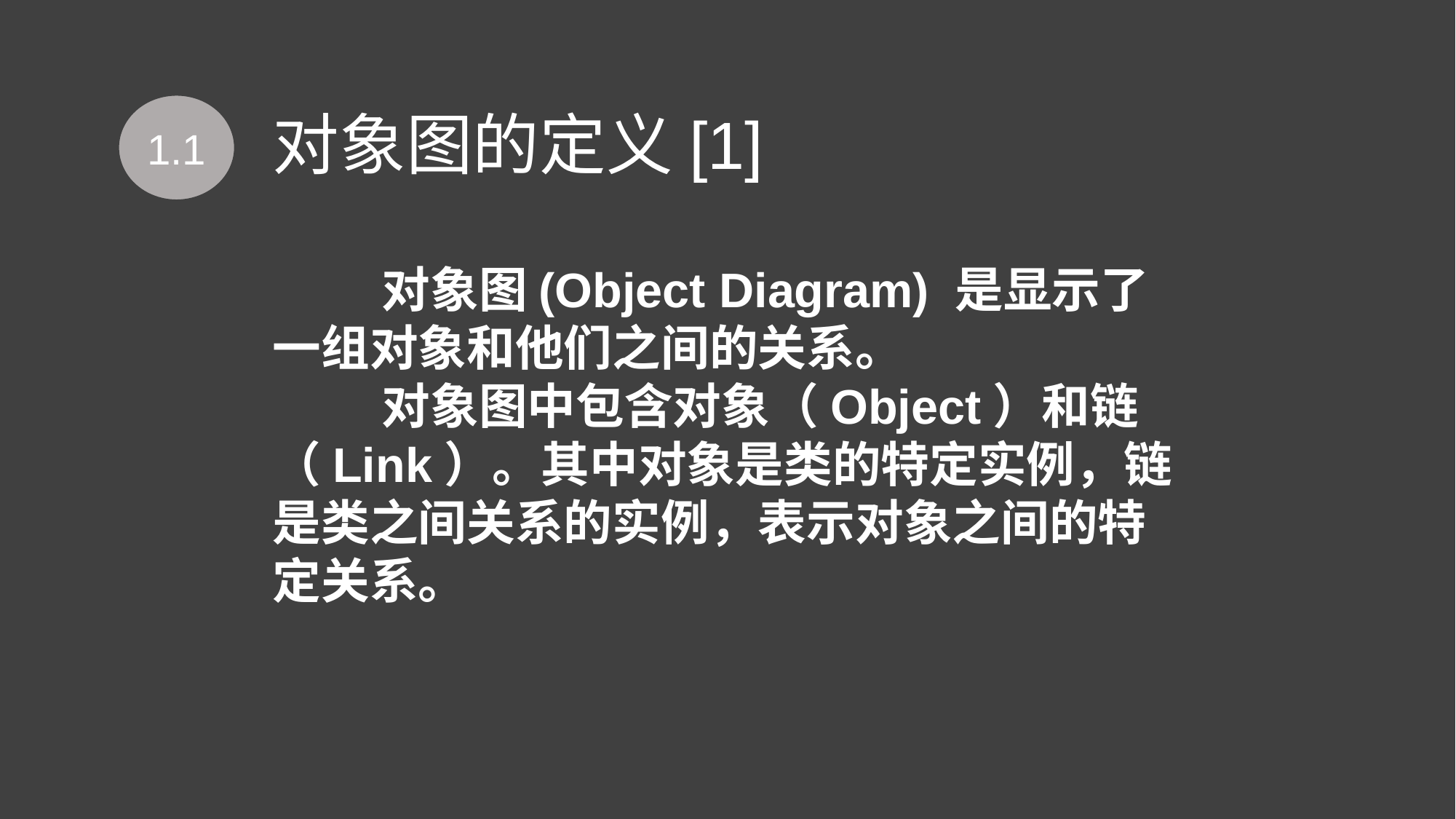

# 对象图的定义[1]
1.1
	对象图(Object Diagram) 是显示了一组对象和他们之间的关系。
	对象图中包含对象（Object）和链（Link）。其中对象是类的特定实例，链是类之间关系的实例，表示对象之间的特定关系。